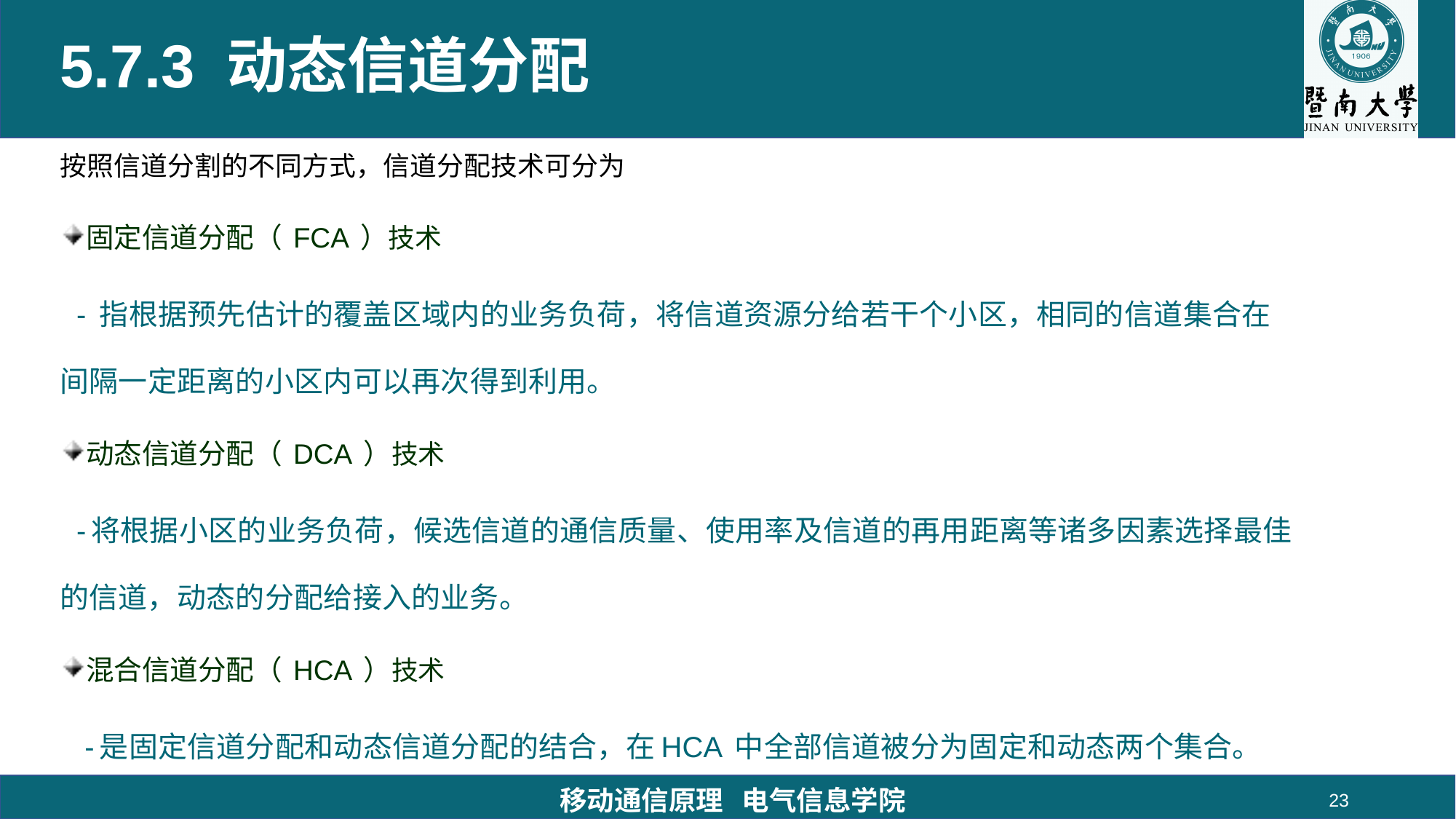

# 5.7.3 动态信道分配
按照信道分割的不同方式，信道分配技术可分为
固定信道分配（ FCA ）技术
  - 指根据预先估计的覆盖区域内的业务负荷，将信道资源分给若干个小区，相同的信道集合在间隔一定距离的小区内可以再次得到利用。
动态信道分配（ DCA ）技术
  -将根据小区的业务负荷，候选信道的通信质量、使用率及信道的再用距离等诸多因素选择最佳的信道，动态的分配给接入的业务。
混合信道分配（ HCA ）技术
   -是固定信道分配和动态信道分配的结合，在HCA 中全部信道被分为固定和动态两个集合。
移动通信原理   电气信息学院
23